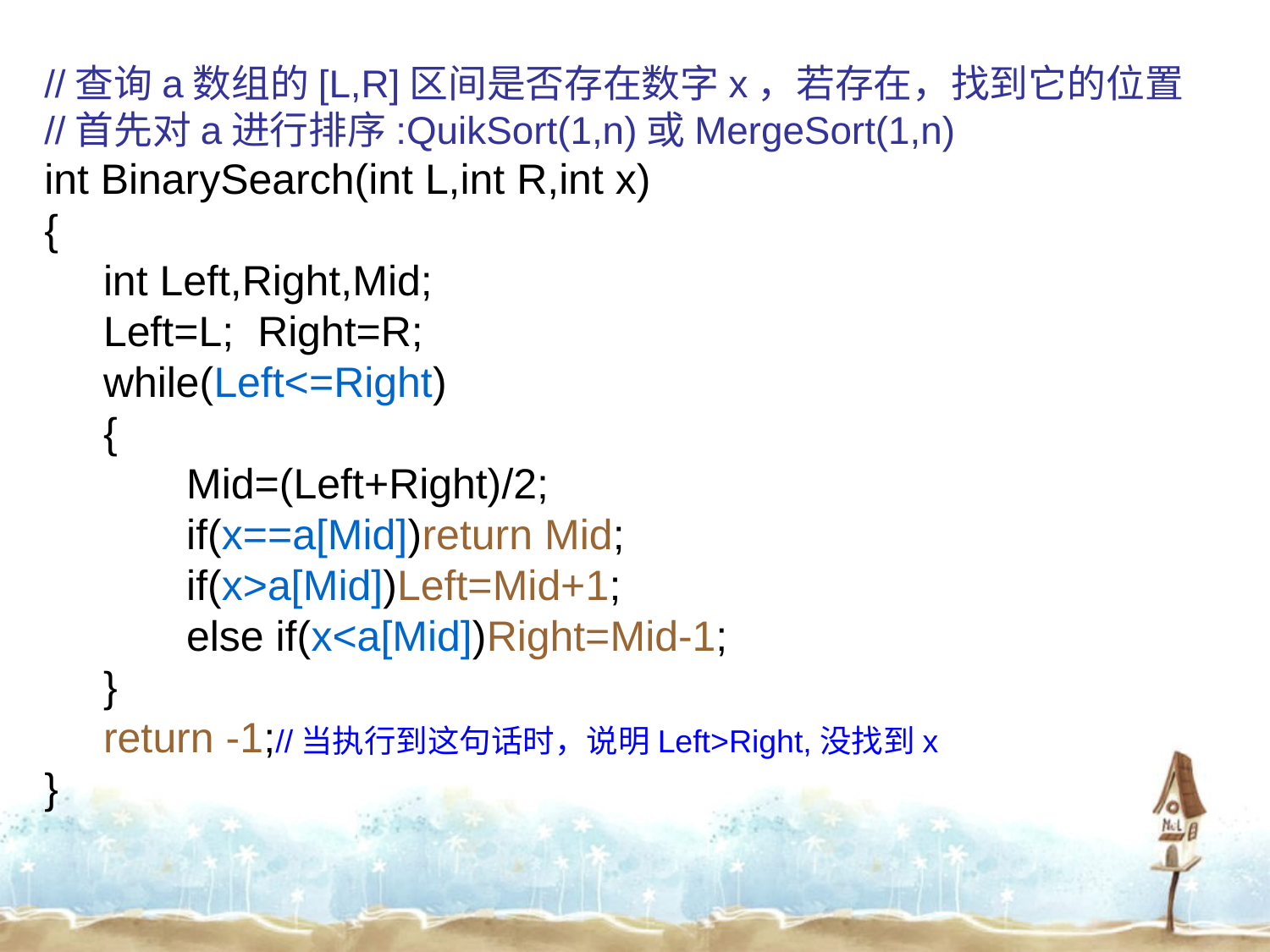

//查询a数组的[L,R]区间是否存在数字x，若存在，找到它的位置
//首先对a进行排序:QuikSort(1,n)或MergeSort(1,n)
int BinarySearch(int L,int R,int x)
{
     int Left,Right,Mid;
     Left=L;  Right=R;
     while(Left<=Right)
     {
            Mid=(Left+Right)/2;
            if(x==a[Mid])return Mid;
            if(x>a[Mid])Left=Mid+1;
            else if(x<a[Mid])Right=Mid-1;
     }
     return -1;//当执行到这句话时，说明Left>Right,没找到x
}